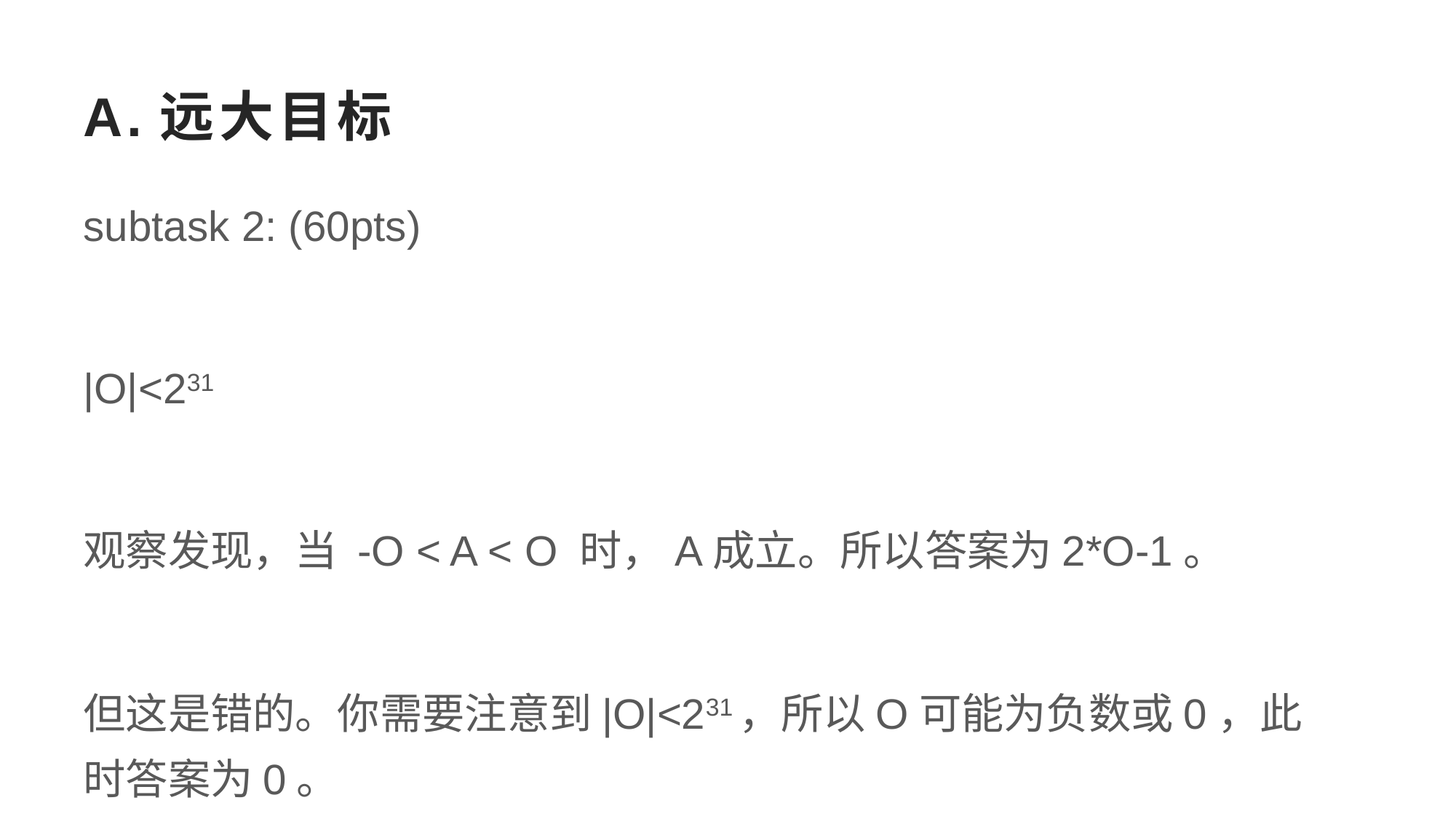

# A.远大目标
subtask 2: (60pts)

|O|<231

观察发现，当 -O < A < O 时，A成立。所以答案为2*O-1。

但这是错的。你需要注意到|O|<231，所以O可能为负数或0，此时答案为0。